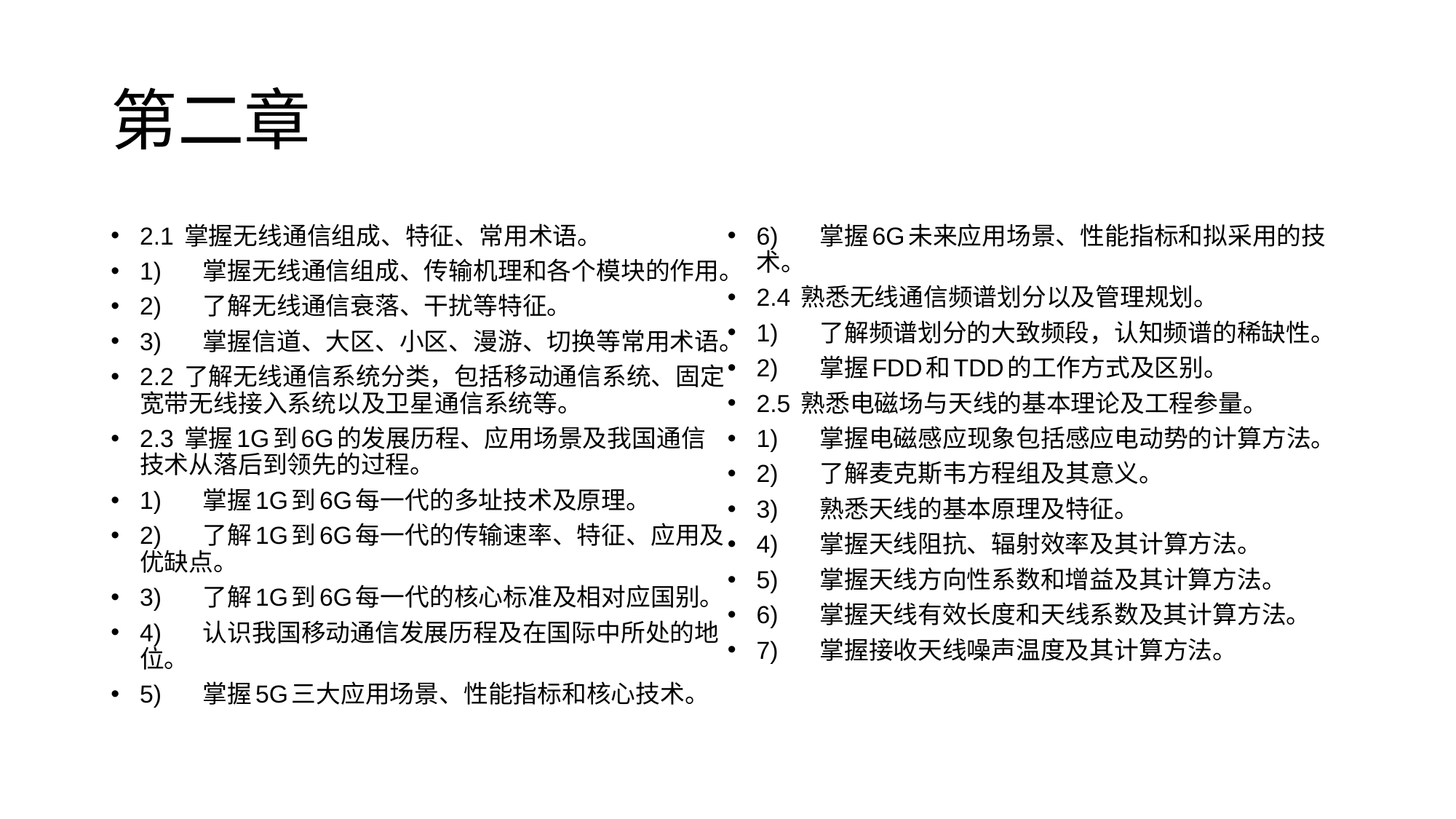

# 第二章
2.1 掌握无线通信组成、特征、常用术语。
1)	掌握无线通信组成、传输机理和各个模块的作用。
2)	了解无线通信衰落、干扰等特征。
3)	掌握信道、大区、小区、漫游、切换等常用术语。
2.2 了解无线通信系统分类，包括移动通信系统、固定宽带无线接入系统以及卫星通信系统等。
2.3 掌握1G到6G的发展历程、应用场景及我国通信技术从落后到领先的过程。
1)	掌握1G到6G每一代的多址技术及原理。
2)	了解1G到6G每一代的传输速率、特征、应用及优缺点。
3)	了解1G到6G每一代的核心标准及相对应国别。
4)	认识我国移动通信发展历程及在国际中所处的地位。
5)	掌握5G三大应用场景、性能指标和核心技术。
6)	掌握6G未来应用场景、性能指标和拟采用的技术。
2.4 熟悉无线通信频谱划分以及管理规划。
1)	了解频谱划分的大致频段，认知频谱的稀缺性。
2)	掌握FDD和TDD的工作方式及区别。
2.5 熟悉电磁场与天线的基本理论及工程参量。
1)	掌握电磁感应现象包括感应电动势的计算方法。
2)	了解麦克斯韦方程组及其意义。
3)	熟悉天线的基本原理及特征。
4)	掌握天线阻抗、辐射效率及其计算方法。
5)	掌握天线方向性系数和增益及其计算方法。
6)	掌握天线有效长度和天线系数及其计算方法。
7)	掌握接收天线噪声温度及其计算方法。